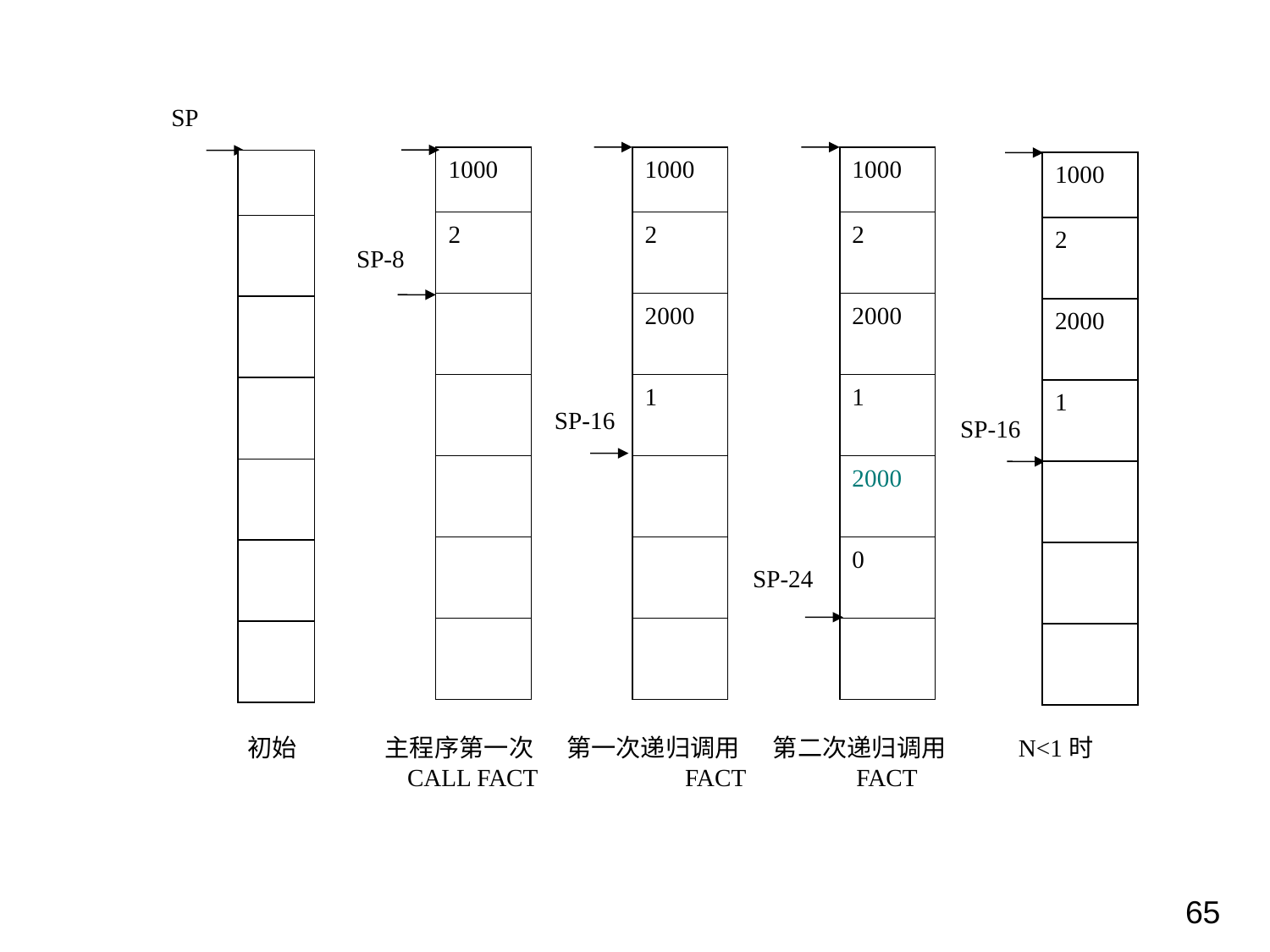

1000

2
SP-8

SP

1000
2
2000
1
SP-16

1000
2
2000
1
2000
0
SP-24

1000
2
2000
1
SP-16

初始                主程序第一次      第一次递归调用      第二次递归调用            N<1时
                          CALL FACT                        FACT                  FACT
65